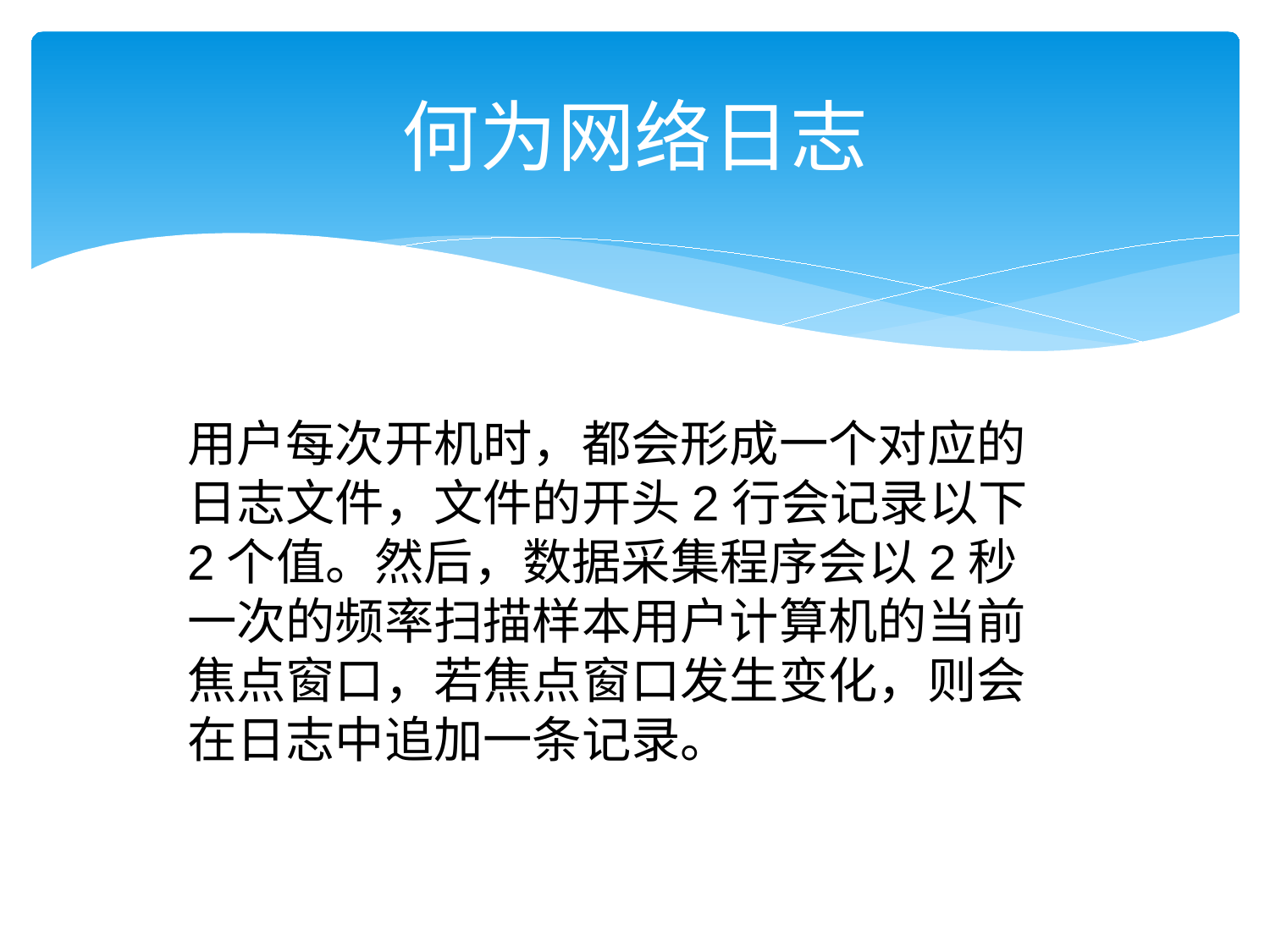

# 何为网络日志
用户每次开机时，都会形成一个对应的日志文件，文件的开头2行会记录以下2个值。然后，数据采集程序会以2秒一次的频率扫描样本用户计算机的当前焦点窗口，若焦点窗口发生变化，则会在日志中追加一条记录。